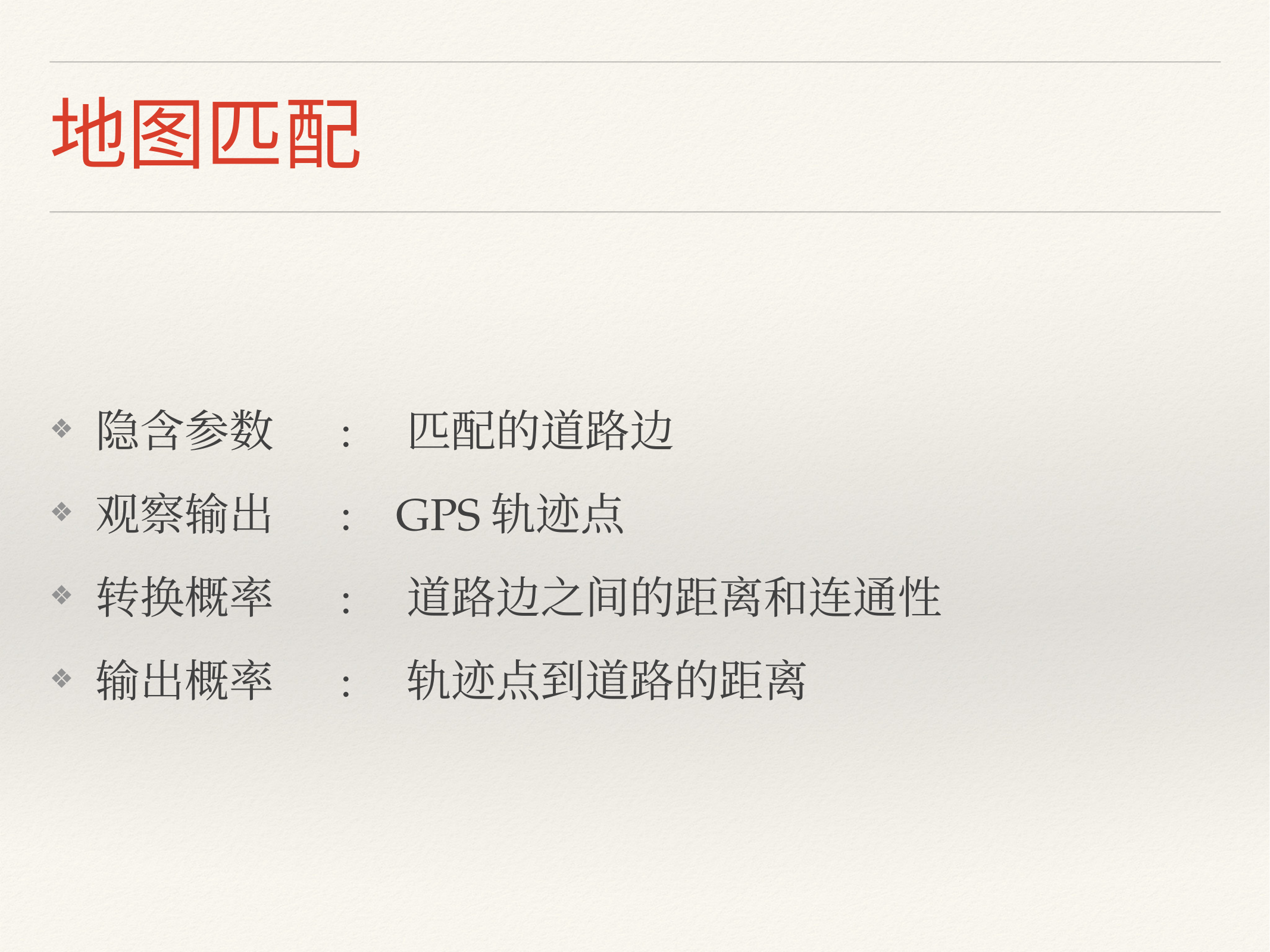

# 地图匹配
隐含参数     :    匹配的道路边
观察输出     :    GPS轨迹点
转换概率     :    道路边之间的距离和连通性
输出概率     :    轨迹点到道路的距离